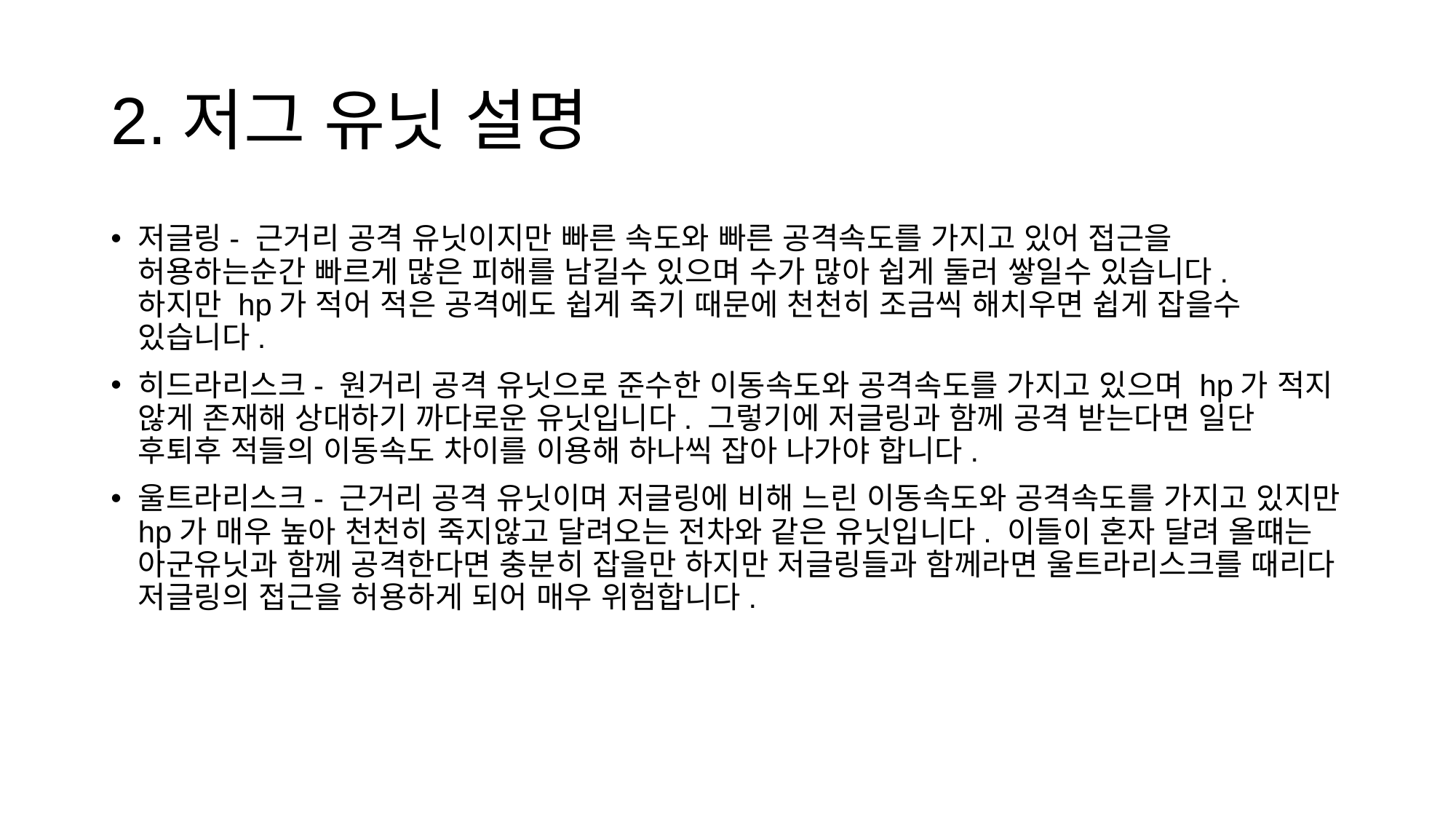

# 2.저그 유닛 설명
저글링- 근거리 공격 유닛이지만 빠른 속도와 빠른 공격속도를 가지고 있어 접근을 허용하는순간 빠르게 많은 피해를 남길수 있으며 수가 많아 쉽게 둘러 쌓일수 있습니다.
하지만 hp가 적어 적은 공격에도 쉽게 죽기 때문에 천천히 조금씩 해치우면 쉽게 잡을수 있습니다.
히드라리스크- 원거리 공격 유닛으로 준수한 이동속도와 공격속도를 가지고 있으며 hp가 적지 않게 존재해 상대하기 까다로운 유닛입니다. 그렇기에 저글링과 함께 공격 받는다면 일단 후퇴후 적들의 이동속도 차이를 이용해 하나씩 잡아 나가야 합니다.
울트라리스크- 근거리 공격 유닛이며 저글링에 비해 느린 이동속도와 공격속도를 가지고 있지만 hp가 매우 높아 천천히 죽지않고 달려오는 전차와 같은 유닛입니다. 이들이 혼자 달려 올떄는 아군유닛과 함께 공격한다면 충분히 잡을만 하지만 저글링들과 함께라면 울트라리스크를 때리다 저글링의 접근을 허용하게 되어 매우 위험합니다.